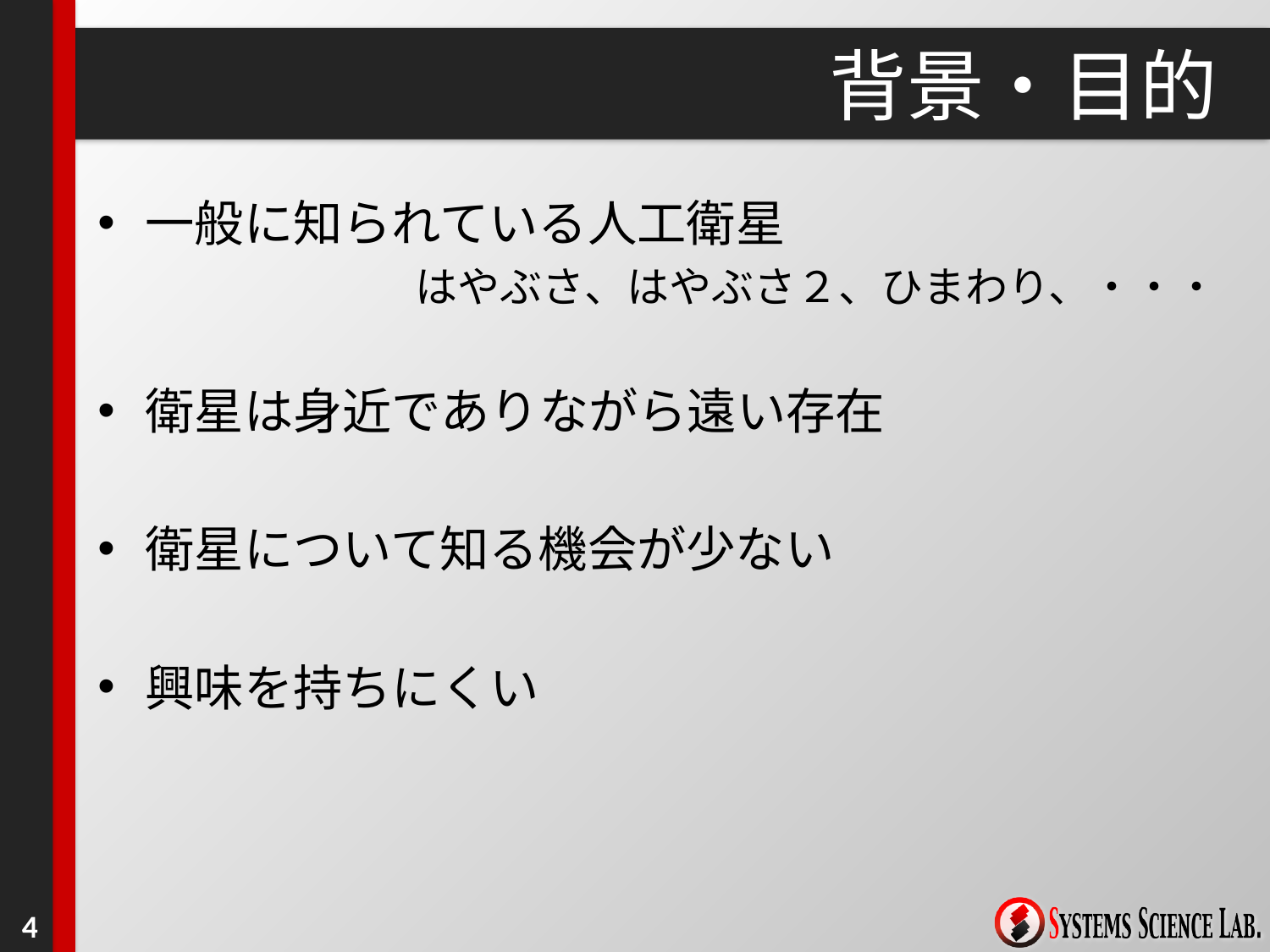

# 背景・目的
一般に知られている人工衛星
		はやぶさ、はやぶさ２、ひまわり、・・・

衛星は身近でありながら遠い存在

衛星について知る機会が少ない

興味を持ちにくい
4